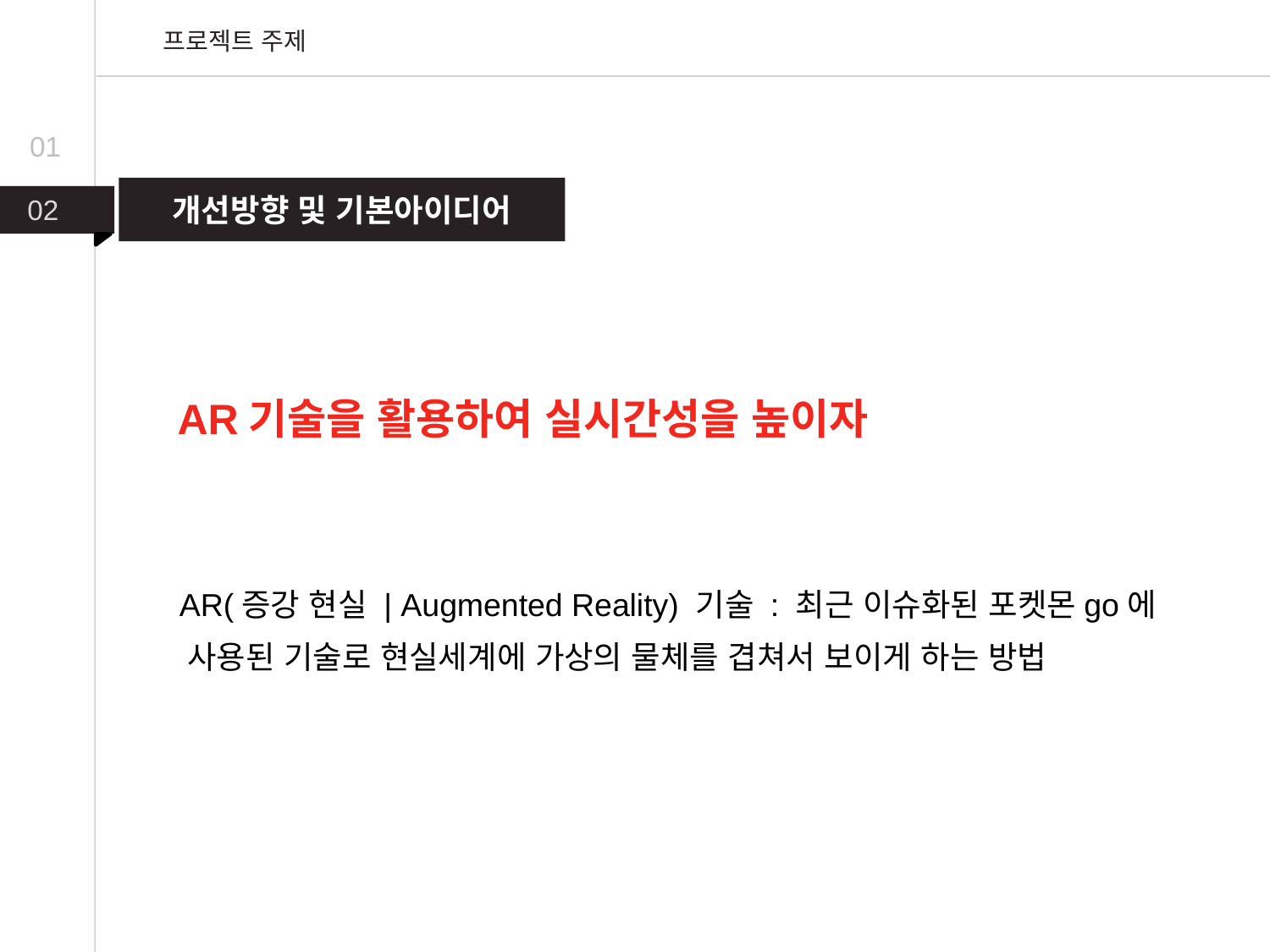

프로젝트 주제
01
개선방향 및 기본아이디어

02

AR기술을 활용하여 실시간성을 높이자
AR(증강 현실 | Augmented Reality) 기술 : 최근 이슈화된 포켓몬go에

사용된 기술로 현실세계에 가상의 물체를 겹쳐서 보이게 하는 방법